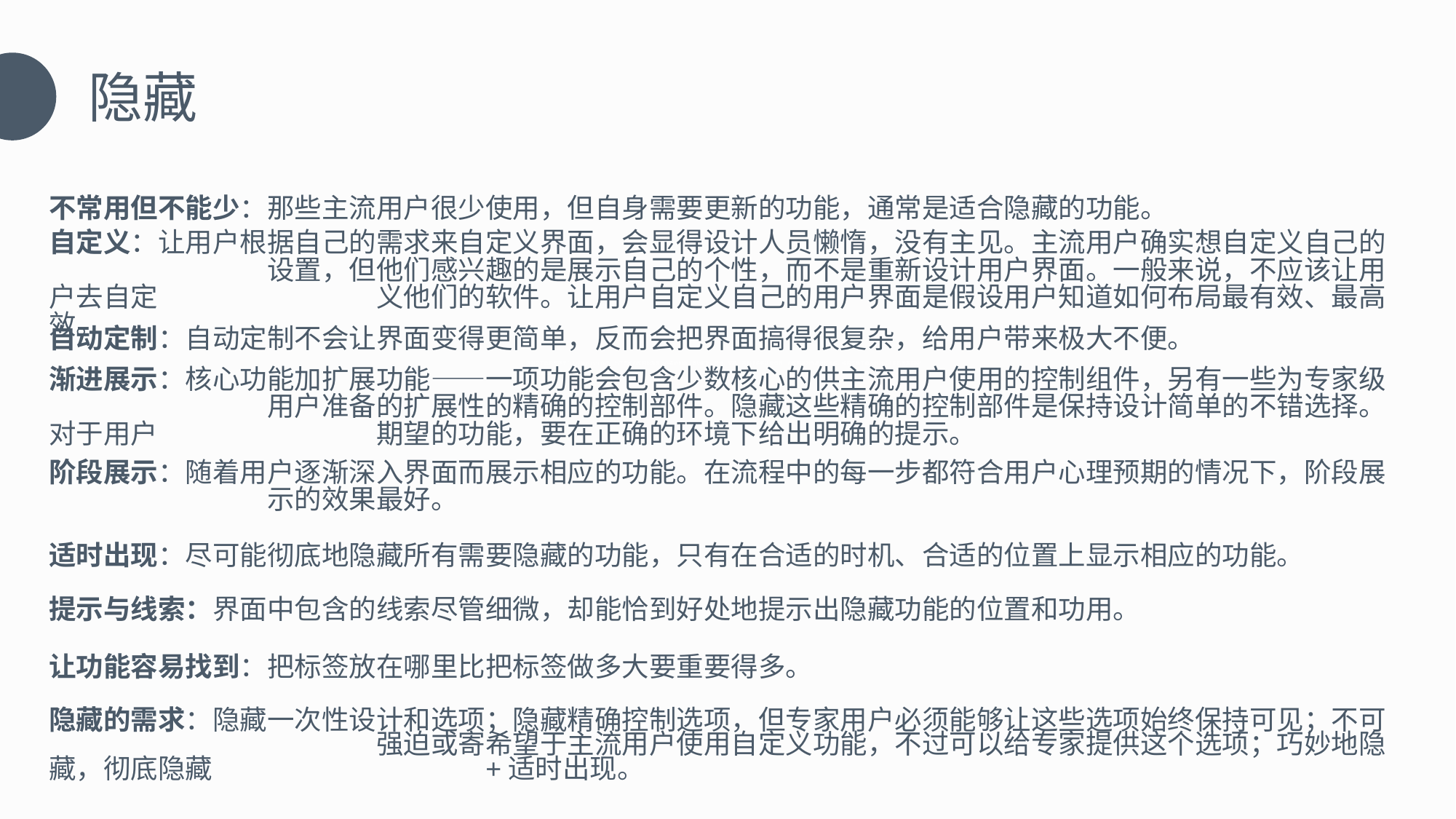

隐藏
不常用但不能少：那些主流用户很少使用，但自身需要更新的功能，通常是适合隐藏的功能。
自定义：让用户根据自己的需求来自定义界面，会显得设计人员懒惰，没有主见。主流用户确实想自定义自己的		设置，但他们感兴趣的是展示自己的个性，而不是重新设计用户界面。一般来说，不应该让用户去自定		义他们的软件。让用户自定义自己的用户界面是假设用户知道如何布局最有效、最高效。
自动定制：自动定制不会让界面变得更简单，反而会把界面搞得很复杂，给用户带来极大不便。
渐进展示：核心功能加扩展功能——一项功能会包含少数核心的供主流用户使用的控制组件，另有一些为专家级		用户准备的扩展性的精确的控制部件。隐藏这些精确的控制部件是保持设计简单的不错选择。对于用户		期望的功能，要在正确的环境下给出明确的提示。
阶段展示：随着用户逐渐深入界面而展示相应的功能。在流程中的每一步都符合用户心理预期的情况下，阶段展		示的效果最好。
适时出现：尽可能彻底地隐藏所有需要隐藏的功能，只有在合适的时机、合适的位置上显示相应的功能。
提示与线索：界面中包含的线索尽管细微，却能恰到好处地提示出隐藏功能的位置和功用。
让功能容易找到：把标签放在哪里比把标签做多大要重要得多。
隐藏的需求：隐藏一次性设计和选项；隐藏精确控制选项，但专家用户必须能够让这些选项始终保持可见；不可			强迫或寄希望于主流用户使用自定义功能，不过可以给专家提供这个选项；巧妙地隐藏，彻底隐藏			+适时出现。